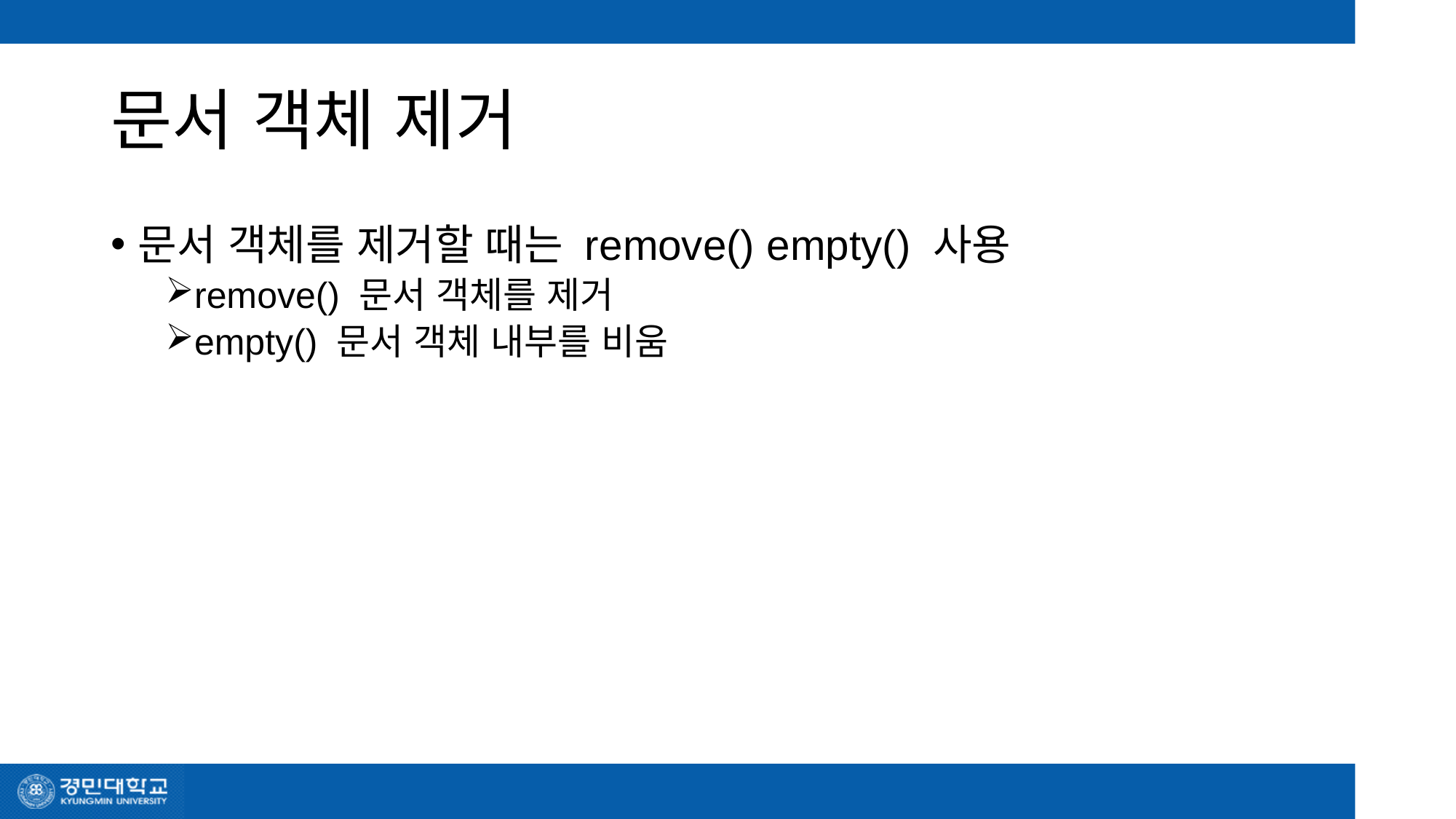

# 문서 객체 제거
문서 객체를 제거할 때는 remove() empty() 사용
remove() 문서 객체를 제거
empty() 문서 객체 내부를 비움